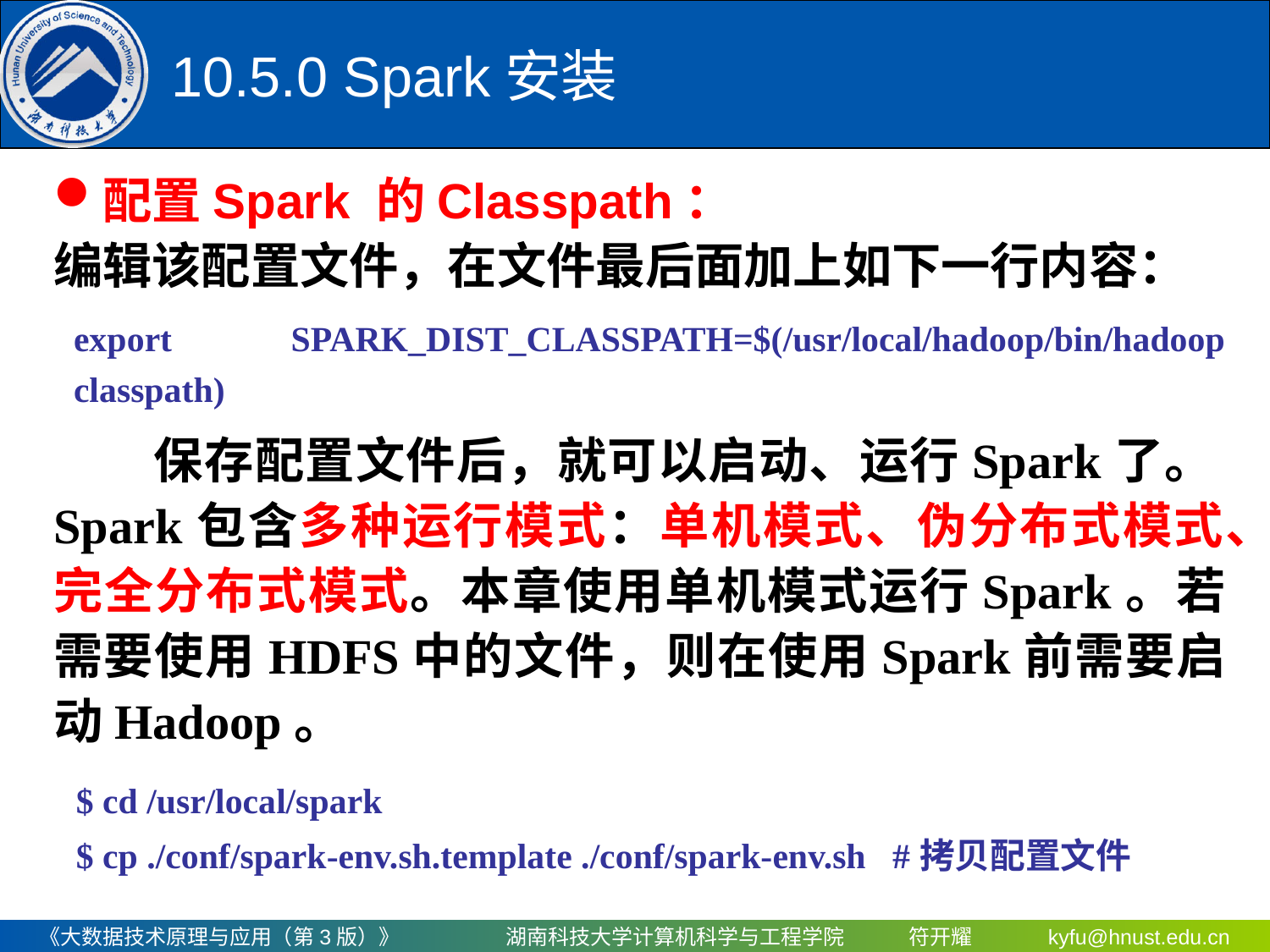

# 10.5.0 Spark安装
配置Spark 的Classpath：
编辑该配置文件，在文件最后面加上如下一行内容：

　　保存配置文件后，就可以启动、运行Spark了。Spark包含多种运行模式：单机模式、伪分布式模式、完全分布式模式。本章使用单机模式运行Spark。若需要使用HDFS中的文件，则在使用Spark前需要启动Hadoop。
export SPARK_DIST_CLASSPATH=$(/usr/local/hadoop/bin/hadoop classpath)
$ cd /usr/local/spark
$ cp ./conf/spark-env.sh.template ./conf/spark-env.sh   #拷贝配置文件